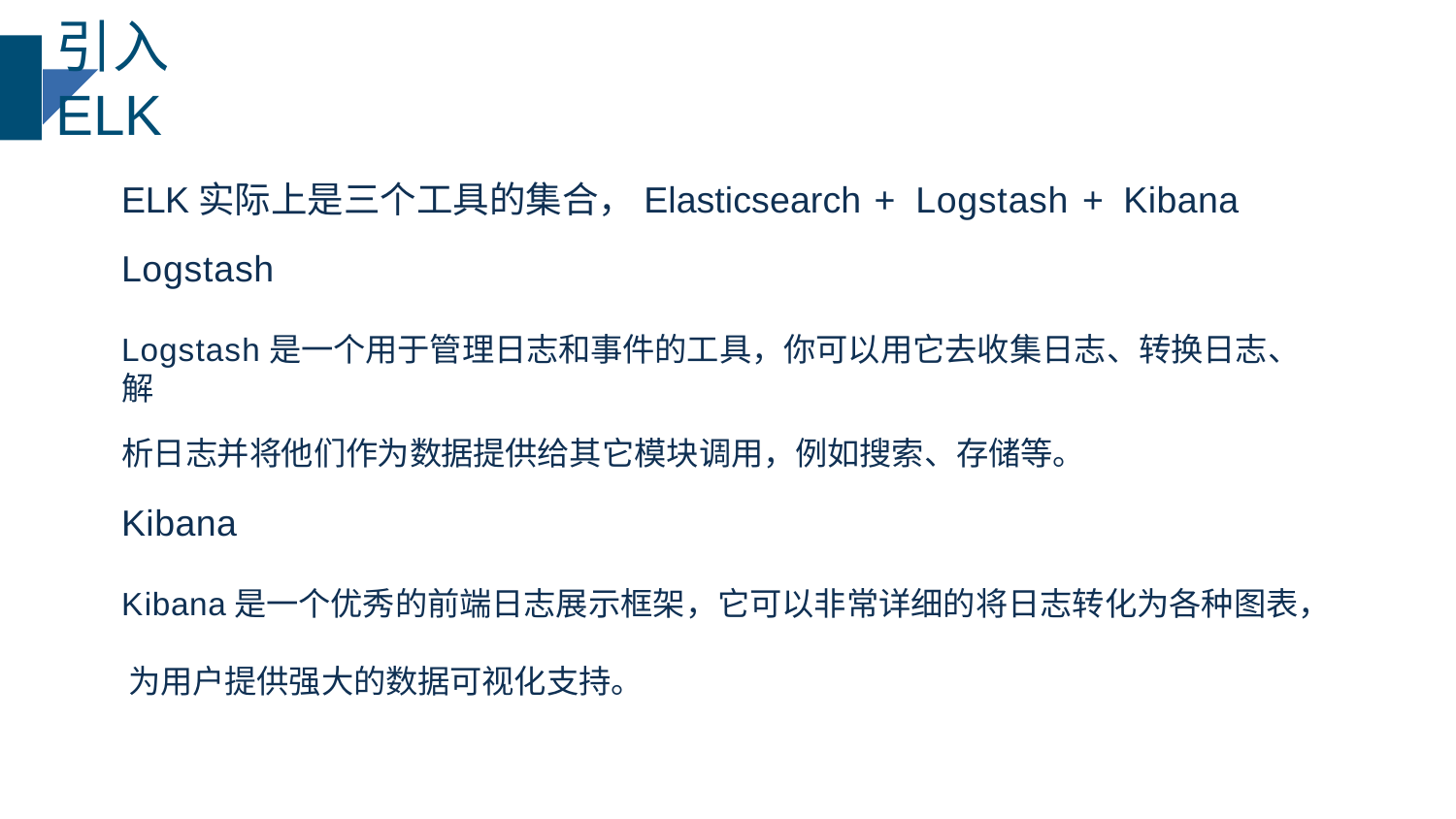

# 引入ELK
ELK实际上是三个工具的集合，Elasticsearch + Logstash + Kibana

Logstash
Logstash是一个用于管理日志和事件的工具，你可以用它去收集日志、转换日志、解

析日志并将他们作为数据提供给其它模块调用，例如搜索、存储等。

Kibana
Kibana是一个优秀的前端日志展示框架，它可以非常详细的将日志转化为各种图表， 为用户提供强大的数据可视化支持。